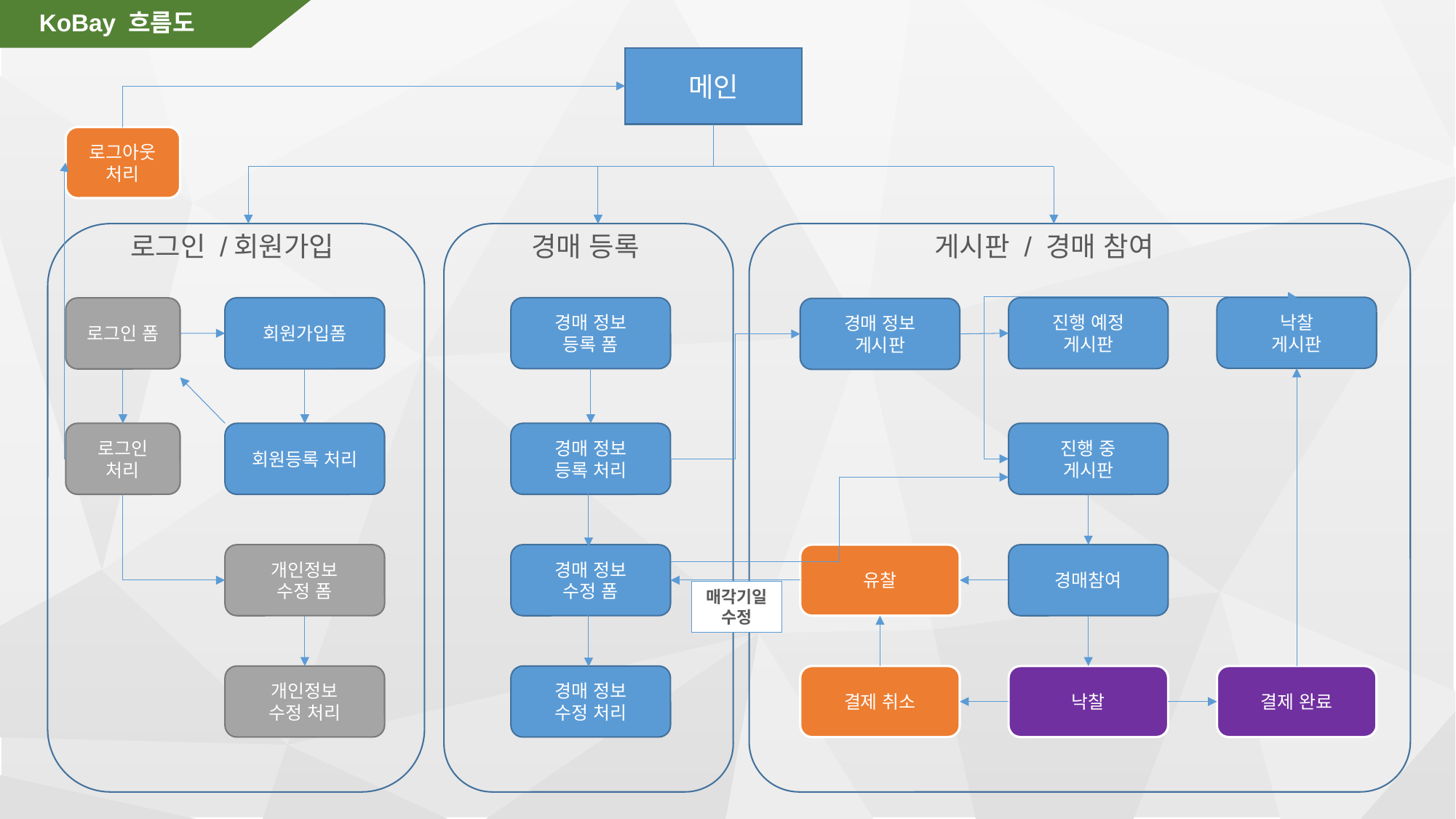

# KoBay 흐름도
메인
로그아웃 처리
로그인 /회원가입
경매 등록
게시판 / 경매 참여

낙찰
게시판
경매 정보
등록 폼
진행 예정
게시판
회원가입폼
로그인 폼
경매 정보
게시판
경매 정보
등록 처리
진행 중
게시판
로그인 처리
회원등록 처리
개인정보
수정 폼
경매 정보
수정 폼
유찰
경매참여
매각기일 수정
개인정보
수정 처리
경매 정보
수정 처리
결제 취소
낙찰
결제 완료